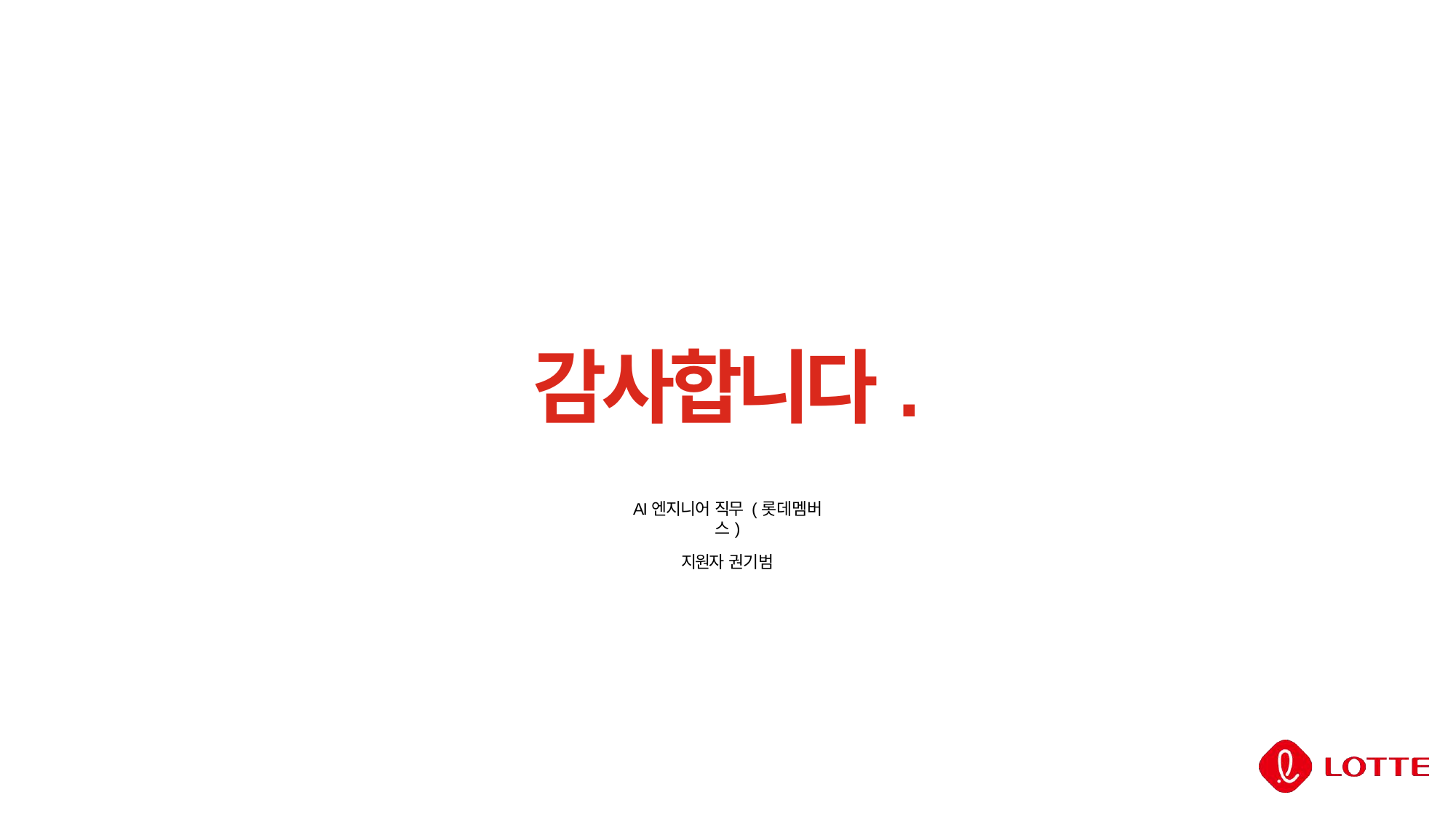

# 감사합니다.
AI엔지니어 직무 (롯데멤버스)
지원자 권기범